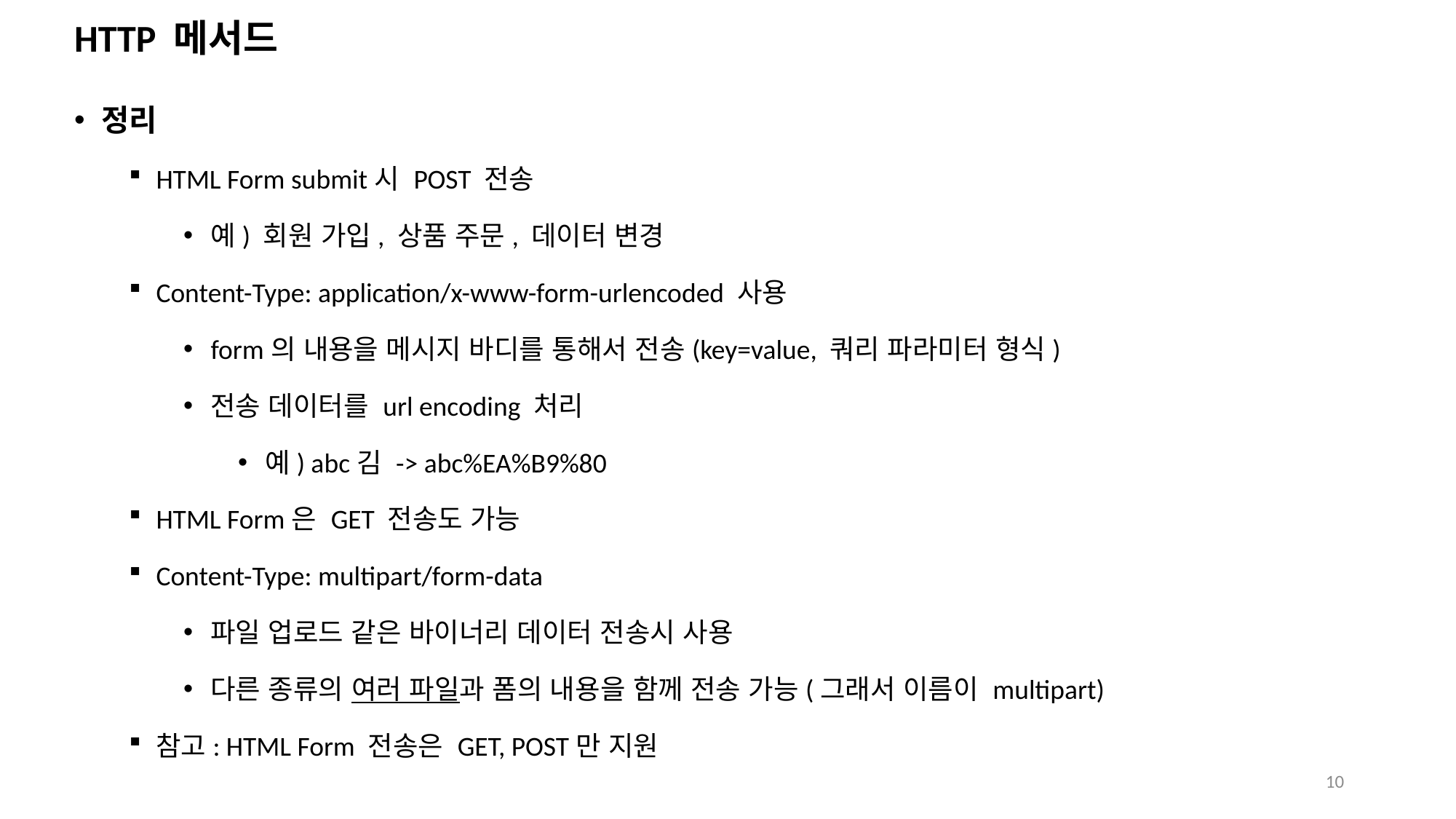

# HTTP 메서드
정리
HTML Form submit시 POST 전송
예) 회원 가입, 상품 주문, 데이터 변경
Content-Type: application/x-www-form-urlencoded 사용
form의 내용을 메시지 바디를 통해서 전송(key=value, 쿼리 파라미터 형식)
전송 데이터를 url encoding 처리
예) abc김 -> abc%EA%B9%80
HTML Form은 GET 전송도 가능
Content-Type: multipart/form-data
파일 업로드 같은 바이너리 데이터 전송시 사용
다른 종류의 여러 파일과 폼의 내용을 함께 전송 가능(그래서 이름이 multipart)
참고: HTML Form 전송은 GET, POST만 지원

10